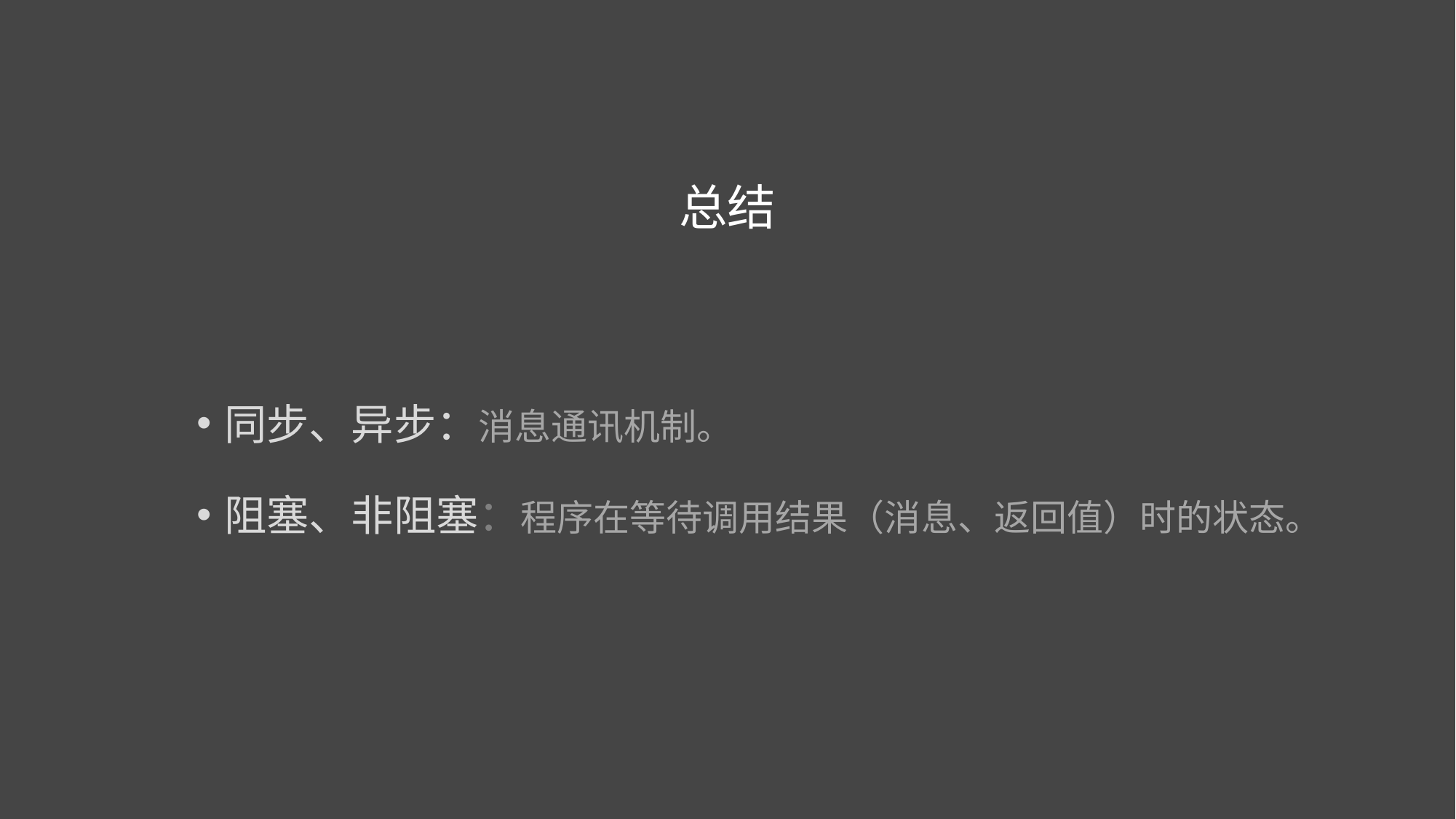

总结
同步、异步：消息通讯机制。
阻塞、非阻塞：程序在等待调用结果（消息、返回值）时的状态。